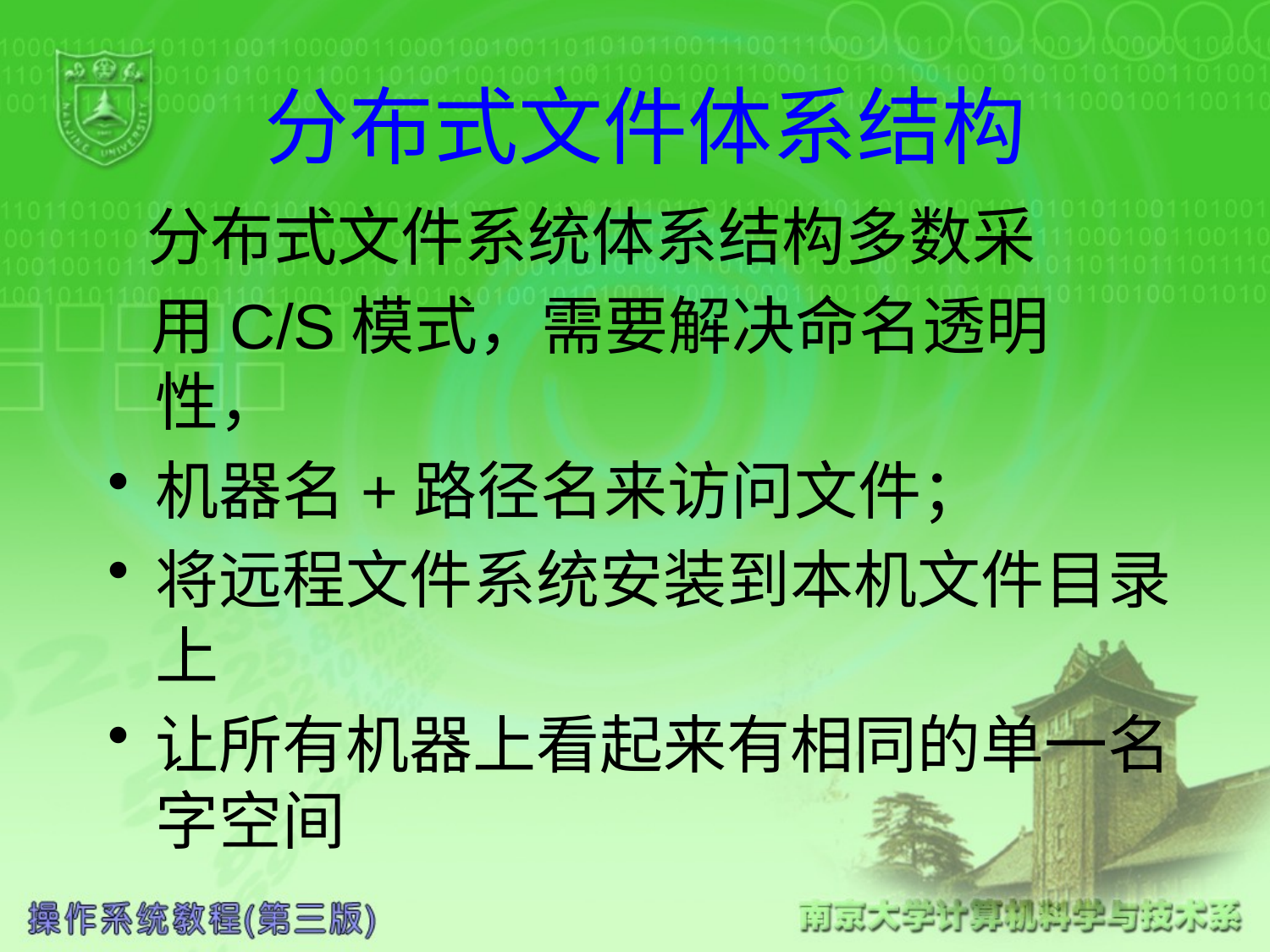

# 分布式文件体系结构
  分布式文件系统体系结构多数采
  用C/S模式，需要解决命名透明性，
机器名+路径名来访问文件；
将远程文件系统安装到本机文件目录上
让所有机器上看起来有相同的单一名字空间